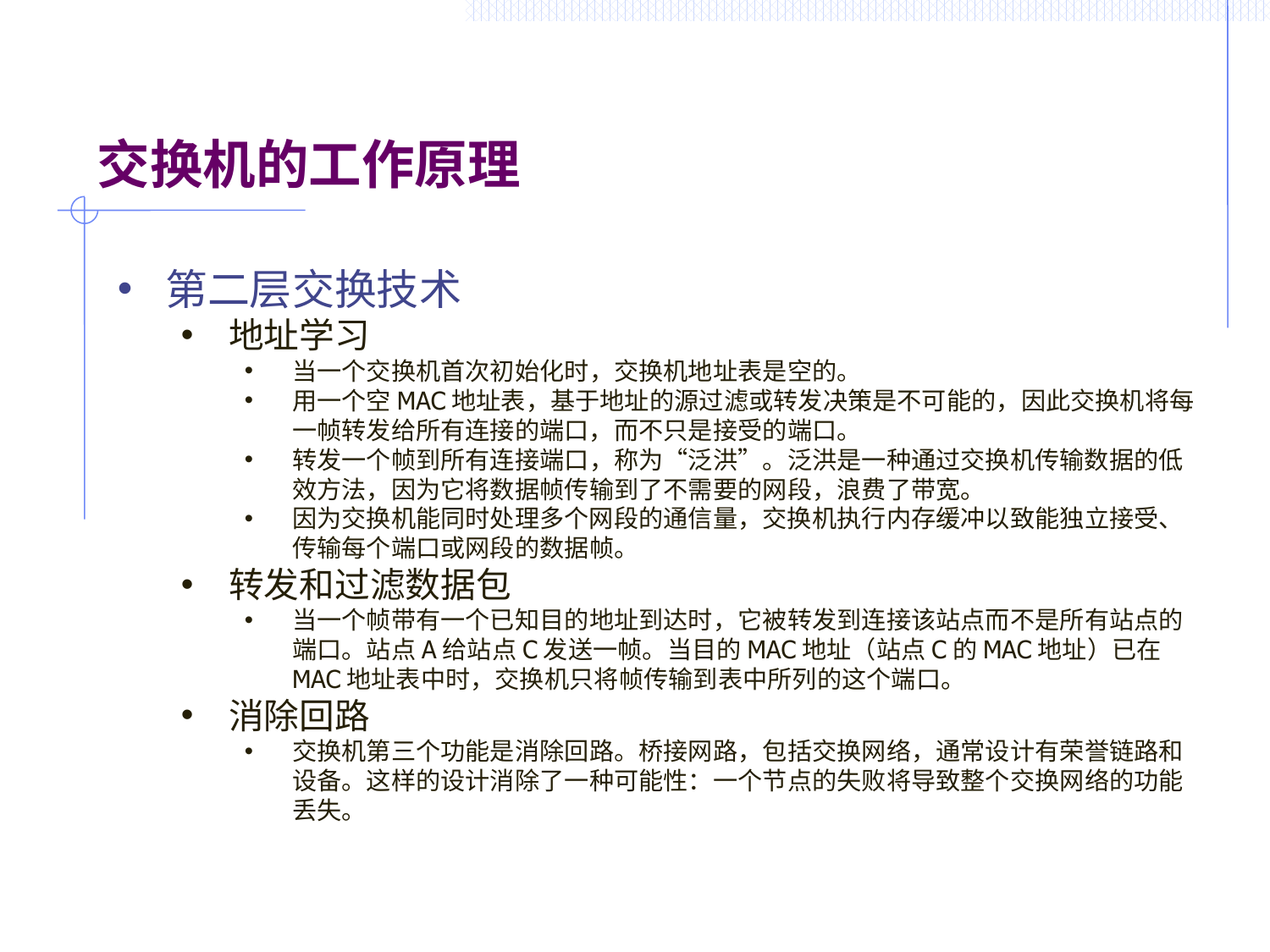

# 交换机的工作原理
第二层交换技术
地址学习
当一个交换机首次初始化时，交换机地址表是空的。
用一个空MAC地址表，基于地址的源过滤或转发决策是不可能的，因此交换机将每一帧转发给所有连接的端口，而不只是接受的端口。
转发一个帧到所有连接端口，称为“泛洪”。泛洪是一种通过交换机传输数据的低效方法，因为它将数据帧传输到了不需要的网段，浪费了带宽。
因为交换机能同时处理多个网段的通信量，交换机执行内存缓冲以致能独立接受、传输每个端口或网段的数据帧。
转发和过滤数据包
当一个帧带有一个已知目的地址到达时，它被转发到连接该站点而不是所有站点的端口。站点A给站点C发送一帧。当目的MAC地址（站点C的MAC地址）已在MAC地址表中时，交换机只将帧传输到表中所列的这个端口。
消除回路
交换机第三个功能是消除回路。桥接网路，包括交换网络，通常设计有荣誉链路和设备。这样的设计消除了一种可能性：一个节点的失败将导致整个交换网络的功能丢失。